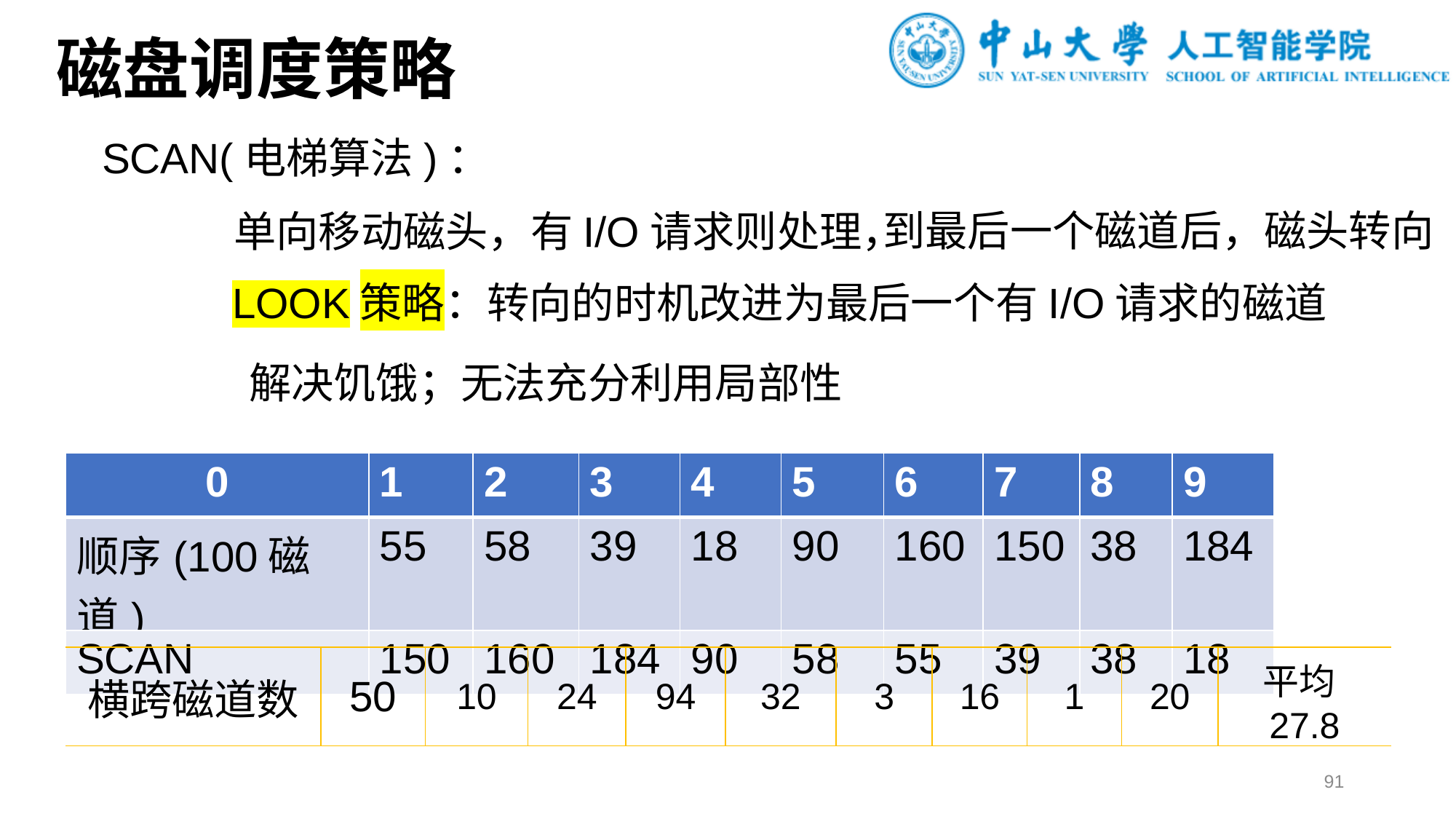

磁盘调度策略
SCAN(电梯算法)：
到最后一个磁道后，磁头转向
单向移动磁头，有I/O请求则处理，
LOOK策略：转向的时机改进为最后一个有I/O请求的磁道
解决饥饿；无法充分利用局部性
| 0 | 1 | 2 | 3 | 4 | 5 | 6 | 7 | 8 | 9 |
| --- | --- | --- | --- | --- | --- | --- | --- | --- | --- |
| 顺序(100磁道) | 55 | 58 | 39 | 18 | 90 | 160 | 150 | 38 | 184 |
| SCAN | 150 | 160 | 184 | 90 | 58 | 55 | 39 | 38 | 18 |
| 横跨磁道数 | 50 | 10 | 24 | 94 | 32 | 3 | 16 | 1 | 20 | 平均27.8 |
| --- | --- | --- | --- | --- | --- | --- | --- | --- | --- | --- |
91